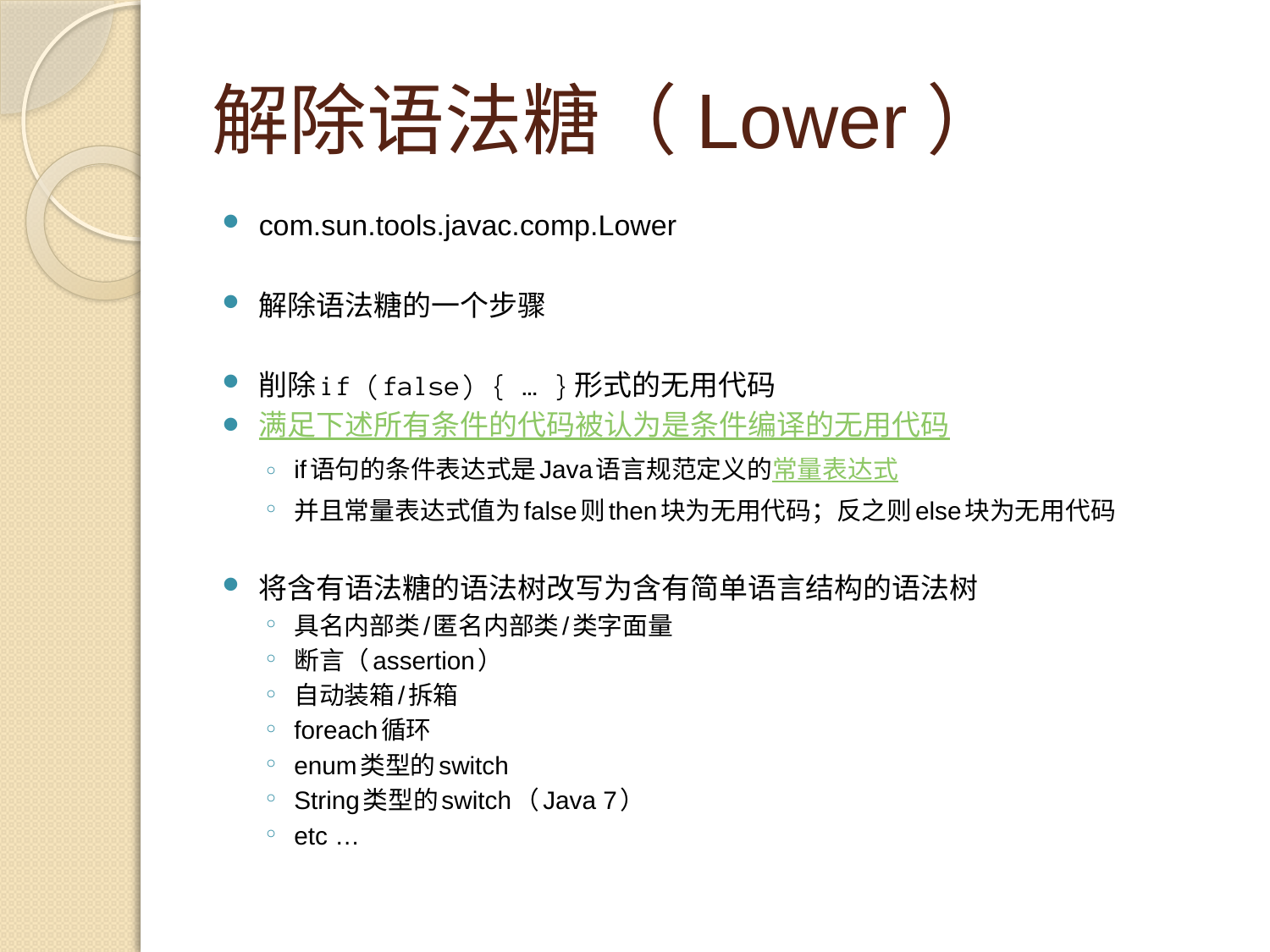

# 解除语法糖（Lower）
com.sun.tools.javac.comp.Lower

解除语法糖的一个步骤

削除if (false) { … }形式的无用代码
满足下述所有条件的代码被认为是条件编译的无用代码
if语句的条件表达式是Java语言规范定义的常量表达式
并且常量表达式值为false则then块为无用代码；反之则else块为无用代码

将含有语法糖的语法树改写为含有简单语言结构的语法树
具名内部类/匿名内部类/类字面量
断言（assertion）
自动装箱/拆箱
foreach循环
enum类型的switch
String类型的switch（Java 7）
etc …